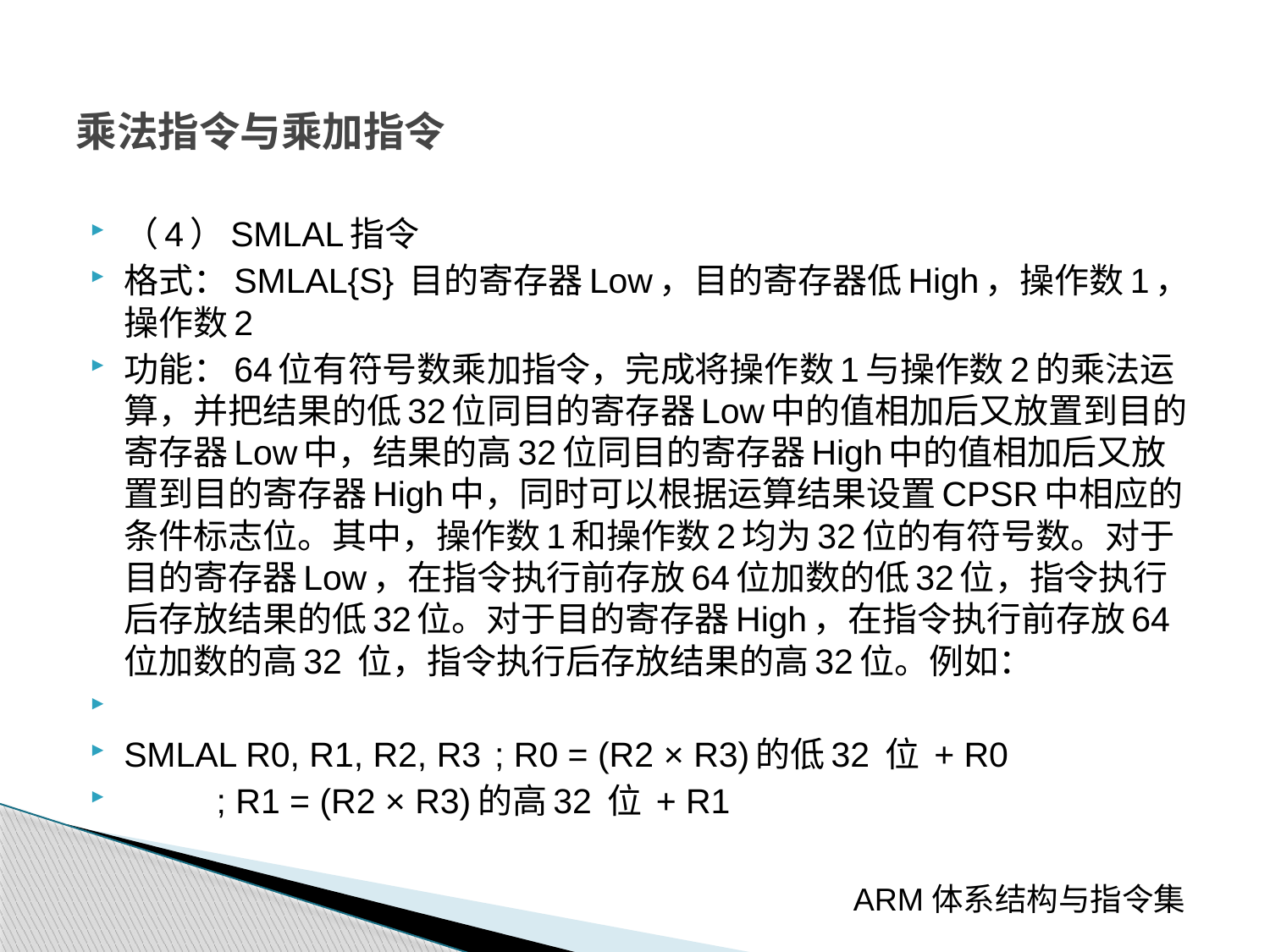

# 乘法指令与乘加指令
（4）SMLAL指令
格式：SMLAL{S} 目的寄存器Low，目的寄存器低High，操作数1，操作数2
功能：64位有符号数乘加指令，完成将操作数1与操作数2的乘法运算，并把结果的低32位同目的寄存器Low中的值相加后又放置到目的寄存器Low中，结果的高32位同目的寄存器High中的值相加后又放置到目的寄存器High中，同时可以根据运算结果设置CPSR中相应的条件标志位。其中，操作数1和操作数2均为32位的有符号数。对于目的寄存器Low，在指令执行前存放64位加数的低32位，指令执行后存放结果的低32位。对于目的寄存器High，在指令执行前存放64位加数的高32 位，指令执行后存放结果的高32位。例如：

SMLAL R0, R1, R2, R3 	; R0 = (R2 × R3)的低32 位 + R0
	; R1 = (R2 × R3)的高32 位 + R1
            ARM体系结构与指令集